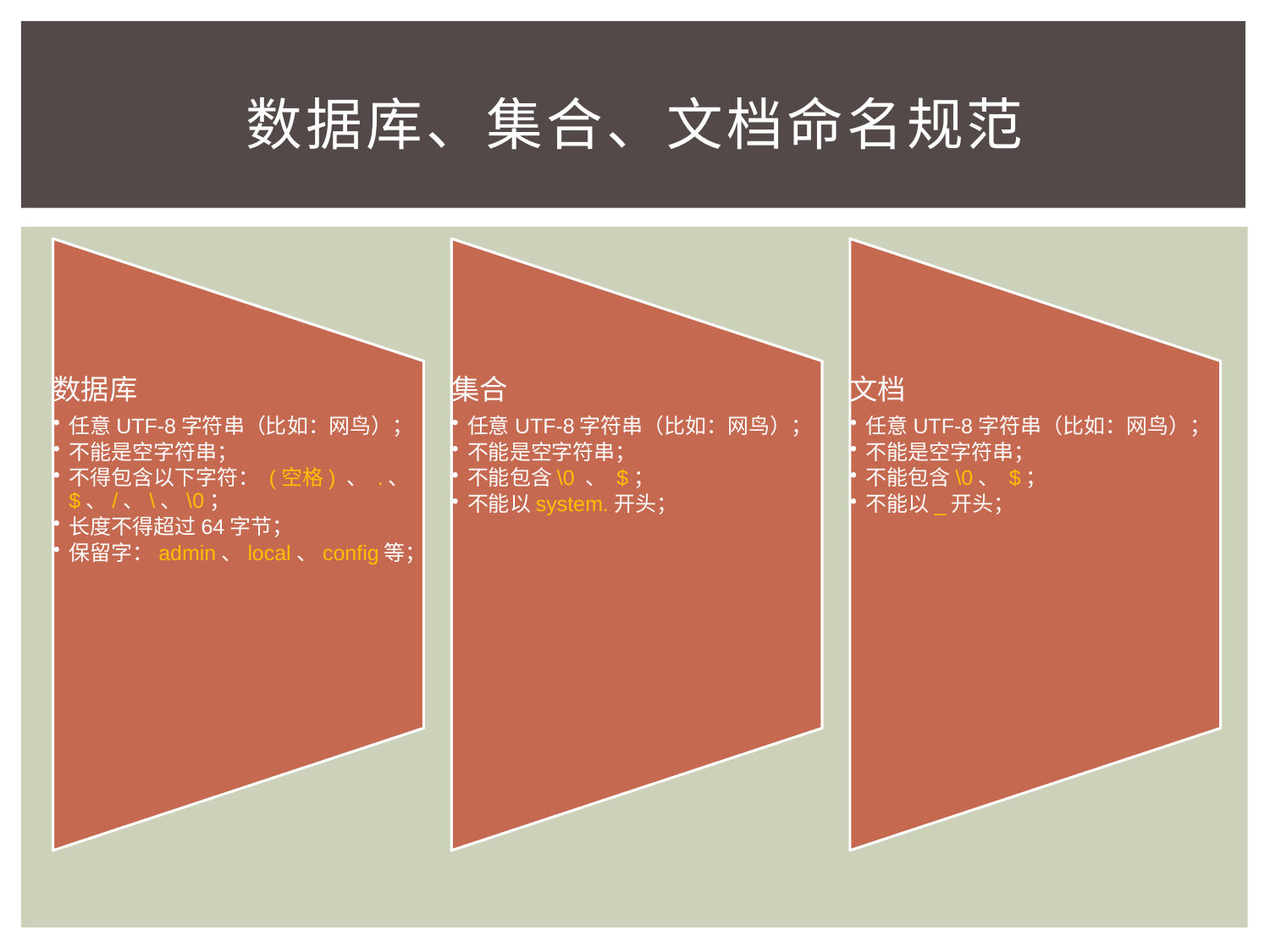

# 数据库、集合、文档命名规范
数据库
任意UTF-8字符串（比如：网鸟）；
不能是空字符串；
不得包含以下字符： (空格) 、 .、$、/、\、\0；
长度不得超过64字节；
保留字：admin、local、config等；
集合
任意UTF-8字符串（比如：网鸟）；
不能是空字符串；
不能包含\0 、 $；
不能以system.开头；
文档
任意UTF-8字符串（比如：网鸟）；
不能是空字符串；
不能包含\0、 $；
不能以_开头；